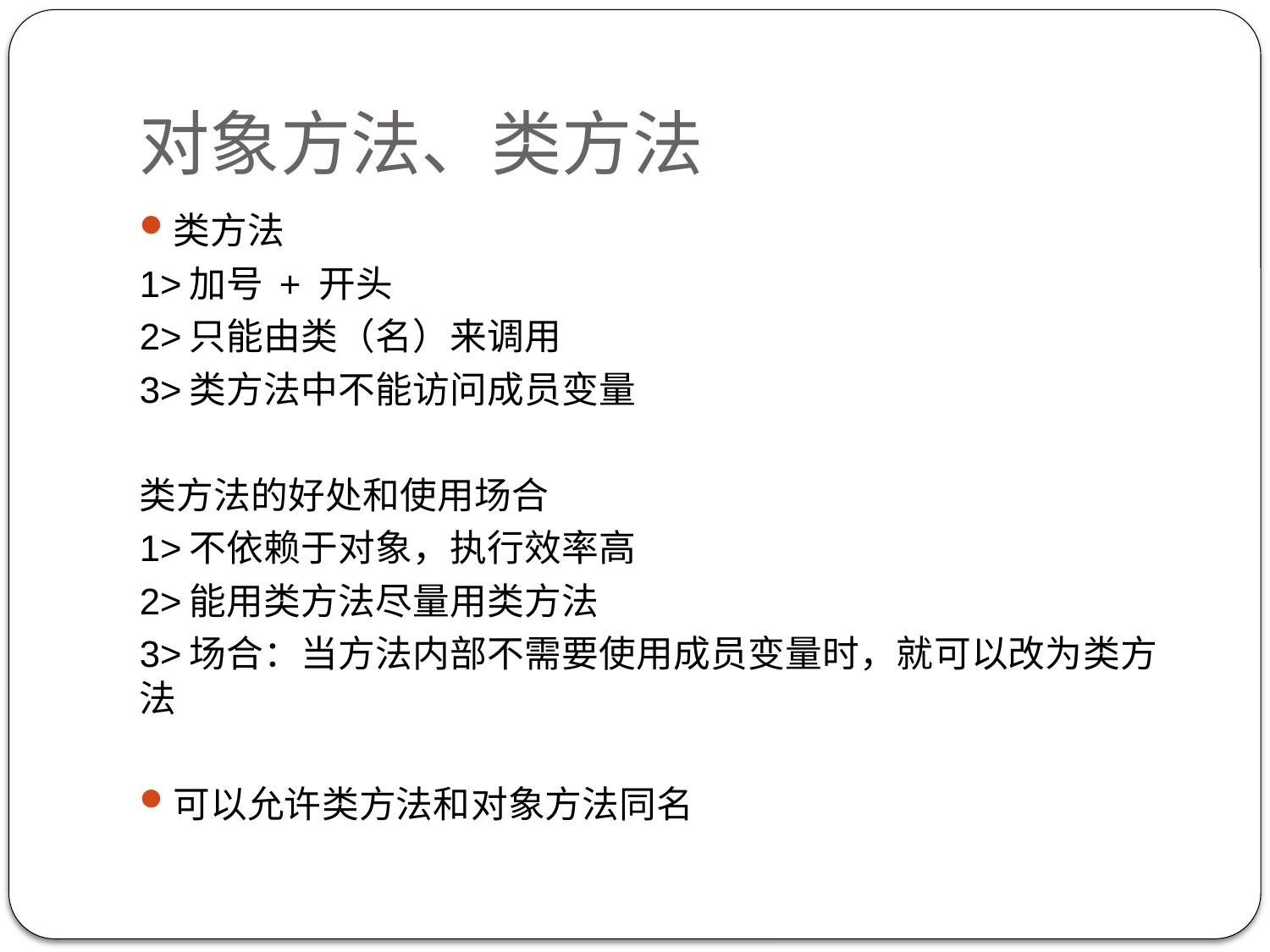

# 对象方法、类方法
类方法
1>加号 + 开头
2>只能由类（名）来调用
3>类方法中不能访问成员变量

类方法的好处和使用场合
1>不依赖于对象，执行效率高
2>能用类方法尽量用类方法
3>场合：当方法内部不需要使用成员变量时，就可以改为类方法

可以允许类方法和对象方法同名